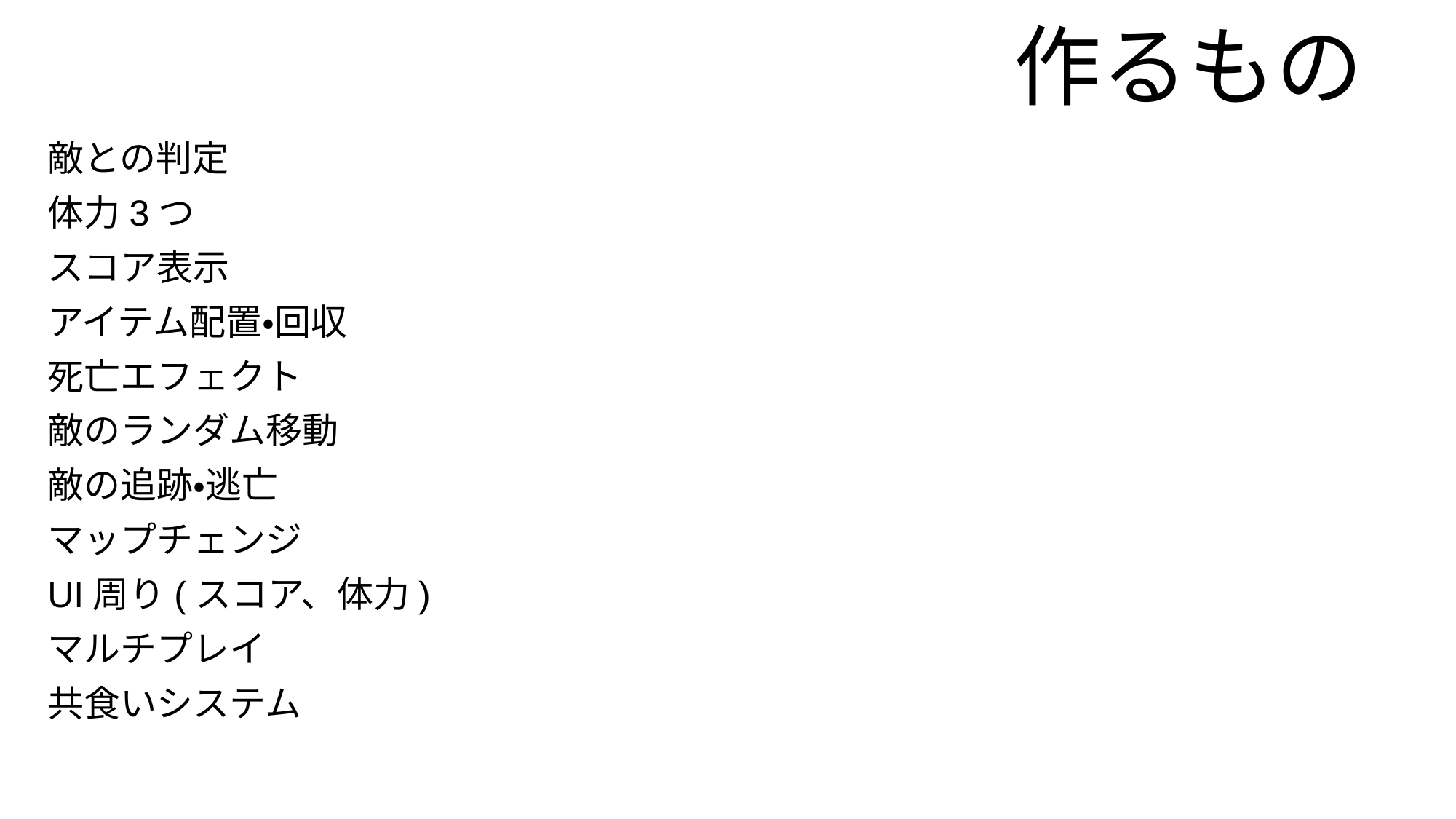

# 作るもの
敵との判定
体力3つ
スコア表示
アイテム配置・回収
死亡エフェクト
敵のランダム移動
敵の追跡・逃亡
マップチェンジ
UI周り(スコア、体力)
マルチプレイ
共食いシステム